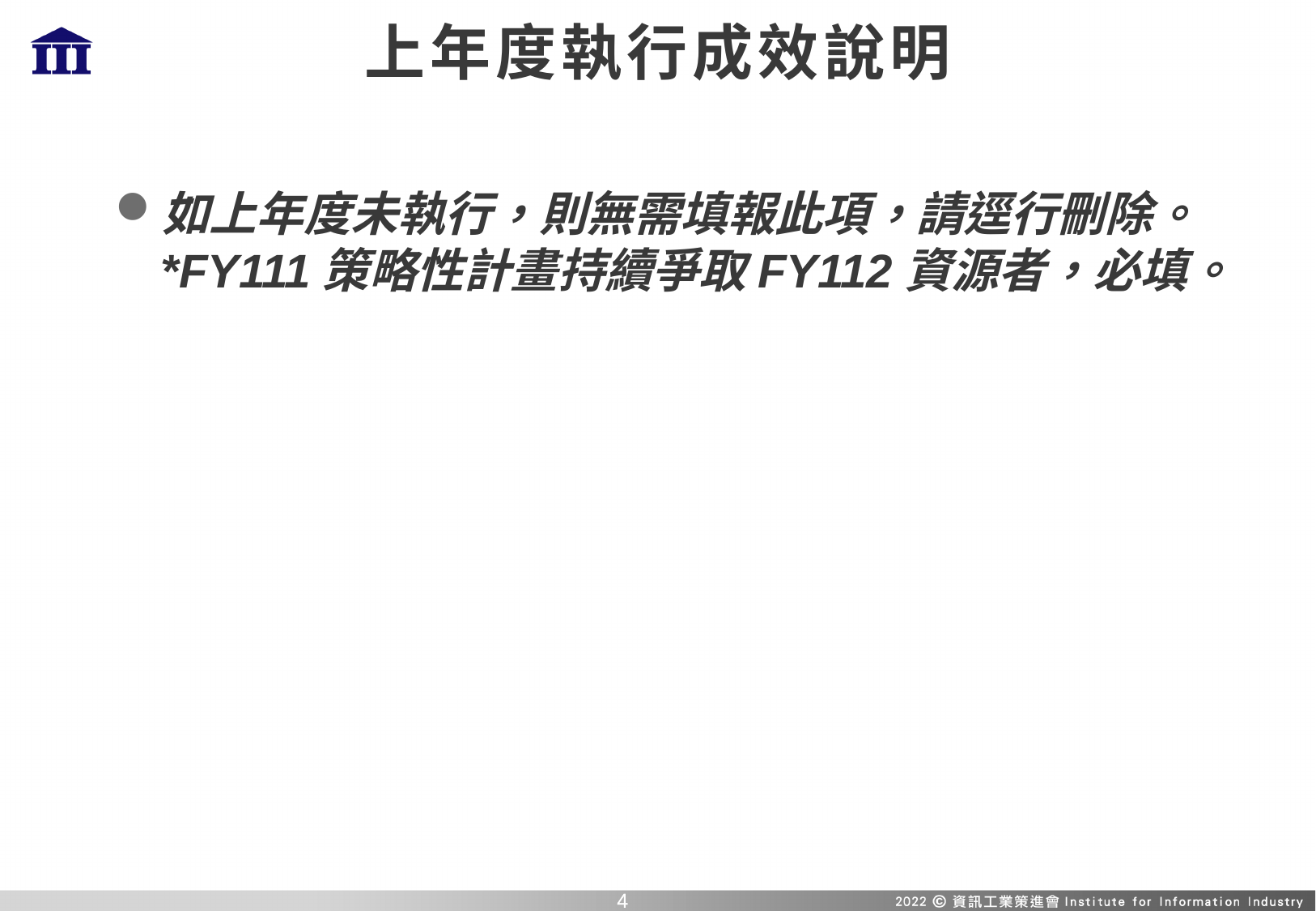

# 上年度執行成效說明
如上年度未執行，則無需填報此項，請逕行刪除。
*FY111策略性計畫持續爭取FY112資源者，必填。